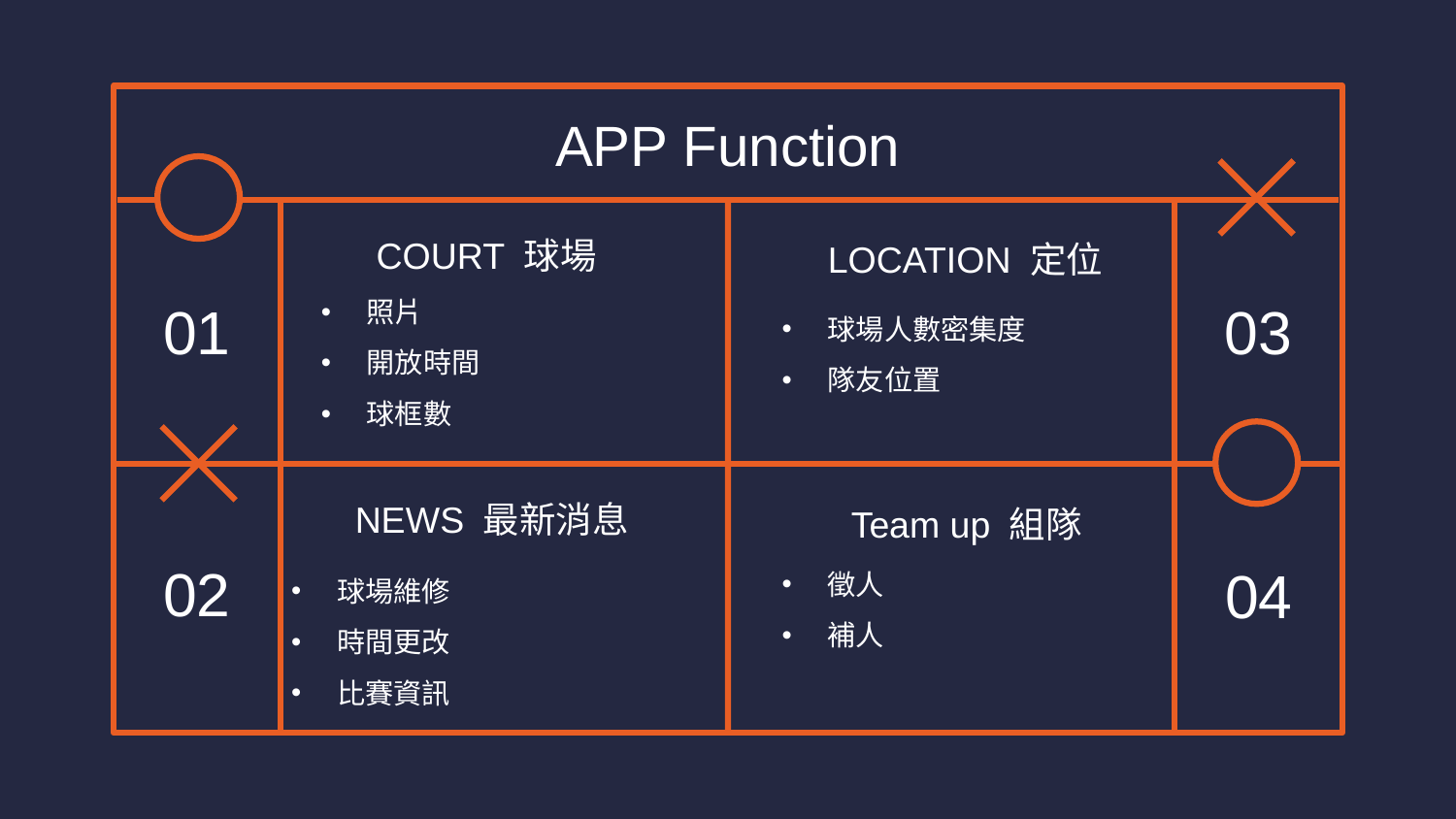

# APP Function

COURT 球場
LOCATION 定位
01
03
照片
開放時間
球框數
球場人數密集度
隊友位置

NEWS 最新消息
Team up 組隊
徵人
補人
02
04
球場維修
時間更改
比賽資訊